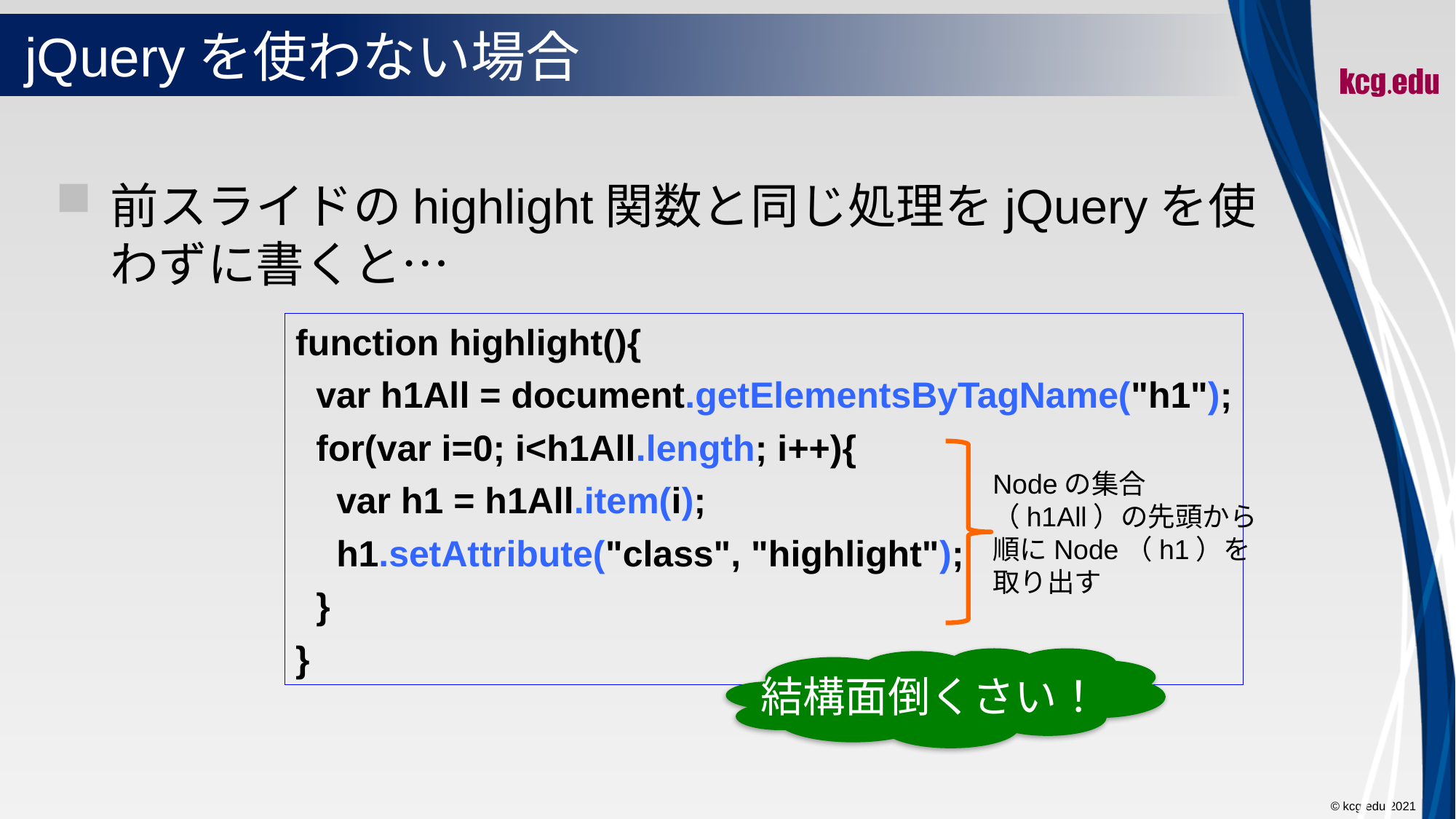

# jQueryを使わない場合
前スライドのhighlight関数と同じ処理をjQueryを使わずに書くと…
function highlight(){
  var h1All = document.getElementsByTagName("h1");
  for(var i=0; i<h1All.length; i++){
    var h1 = h1All.item(i);
    h1.setAttribute("class", "highlight");
  }
}

Nodeの集合（h1All）の先頭から順にNode（h1）を取り出す
結構面倒くさい！